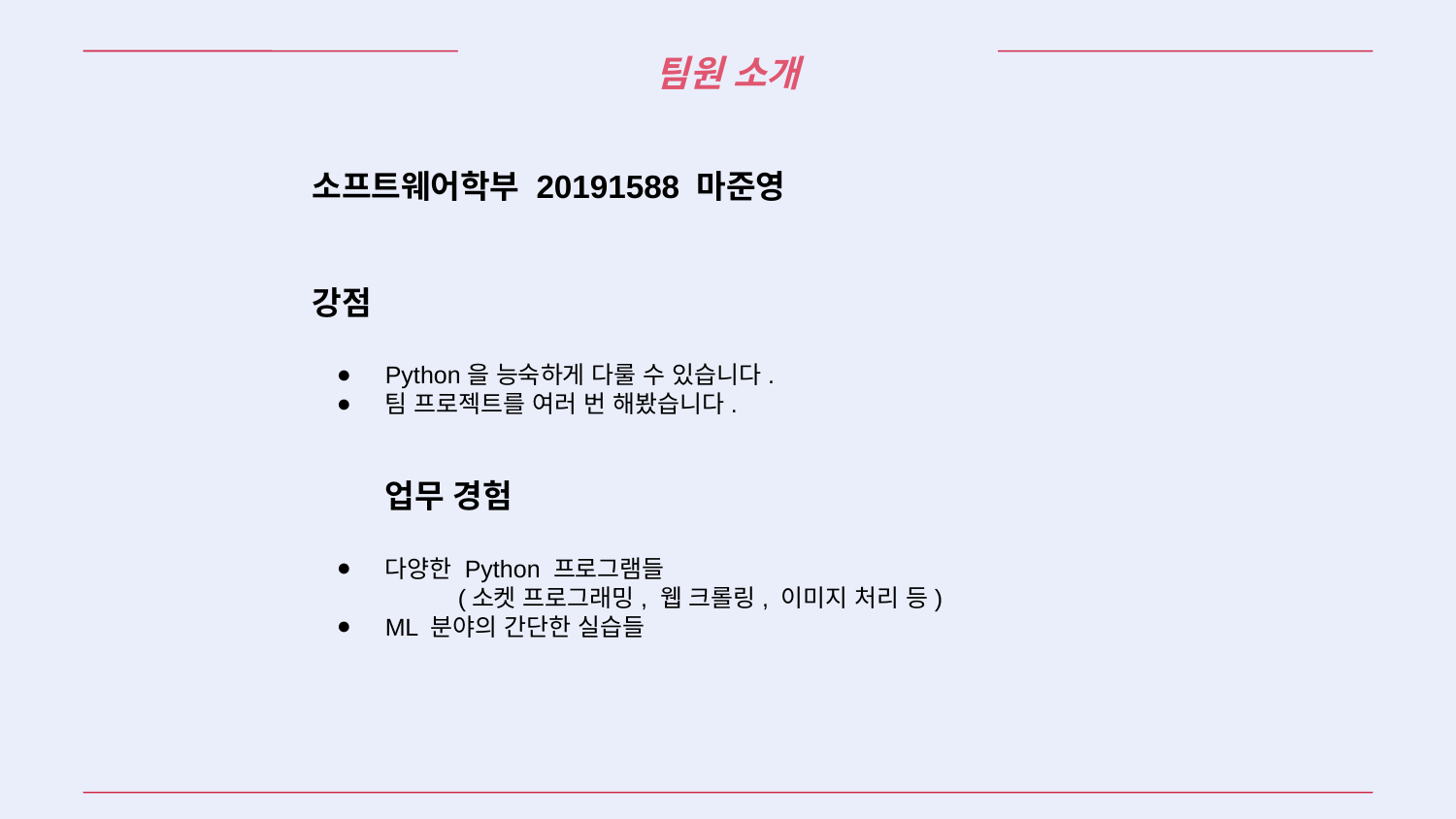

팀원 소개

소프트웨어학부 20191588 마준영

강점

Python을 능숙하게 다룰 수 있습니다.
팀 프로젝트를 여러 번 해봤습니다.

업무 경험

다양한 Python 프로그램들
	(소켓 프로그래밍, 웹 크롤링, 이미지 처리 등)
ML 분야의 간단한 실습들